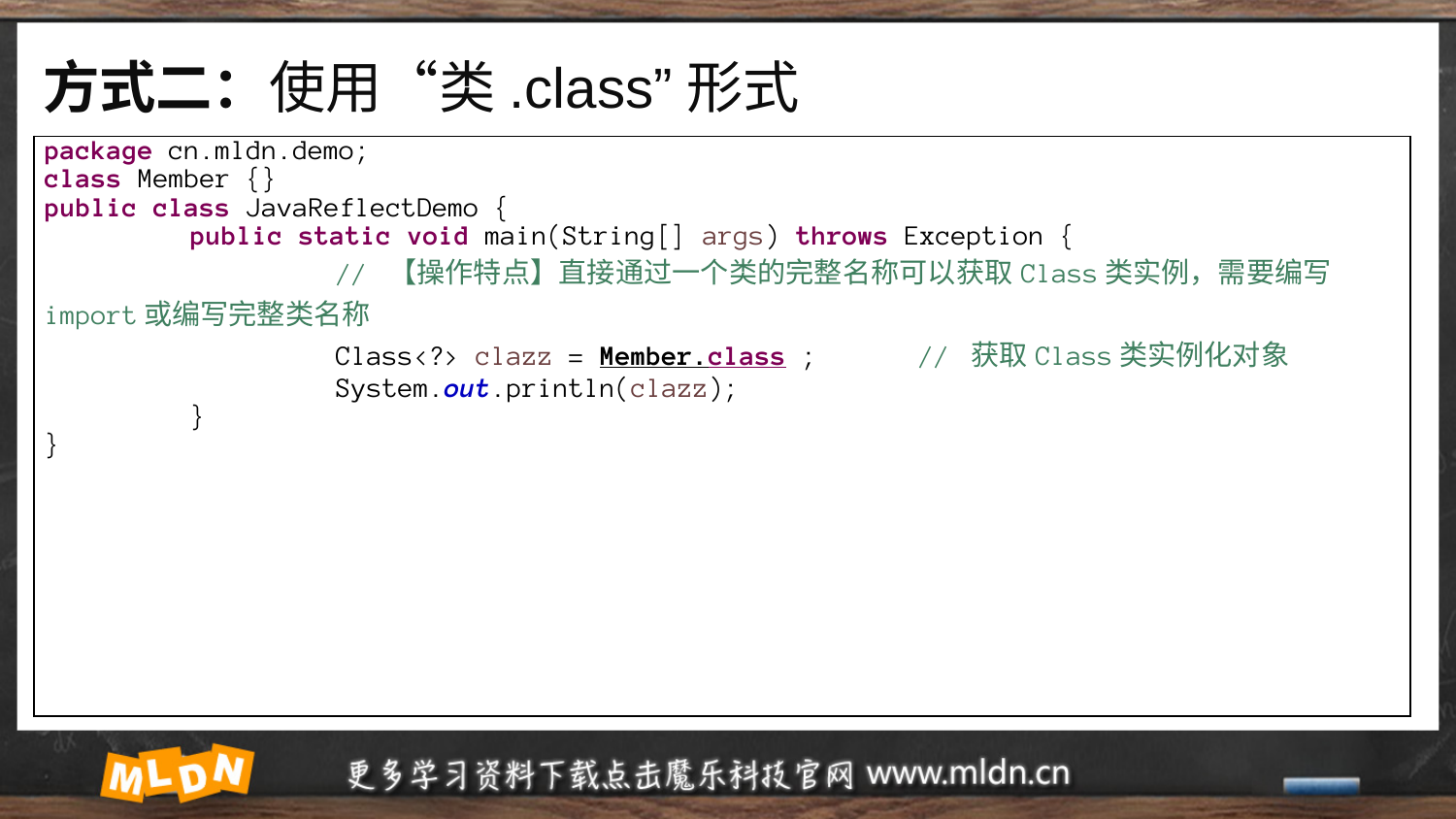

# 方式二：使用“类.class”形式
| package cn.mldn.demo; class Member {} public class JavaReflectDemo { public static void main(String[] args) throws Exception { // 【操作特点】直接通过一个类的完整名称可以获取Class类实例，需要编写import或编写完整类名称 Class<?> clazz = Member.class ; // 获取Class类实例化对象 System.out.println(clazz); } } |
| --- |